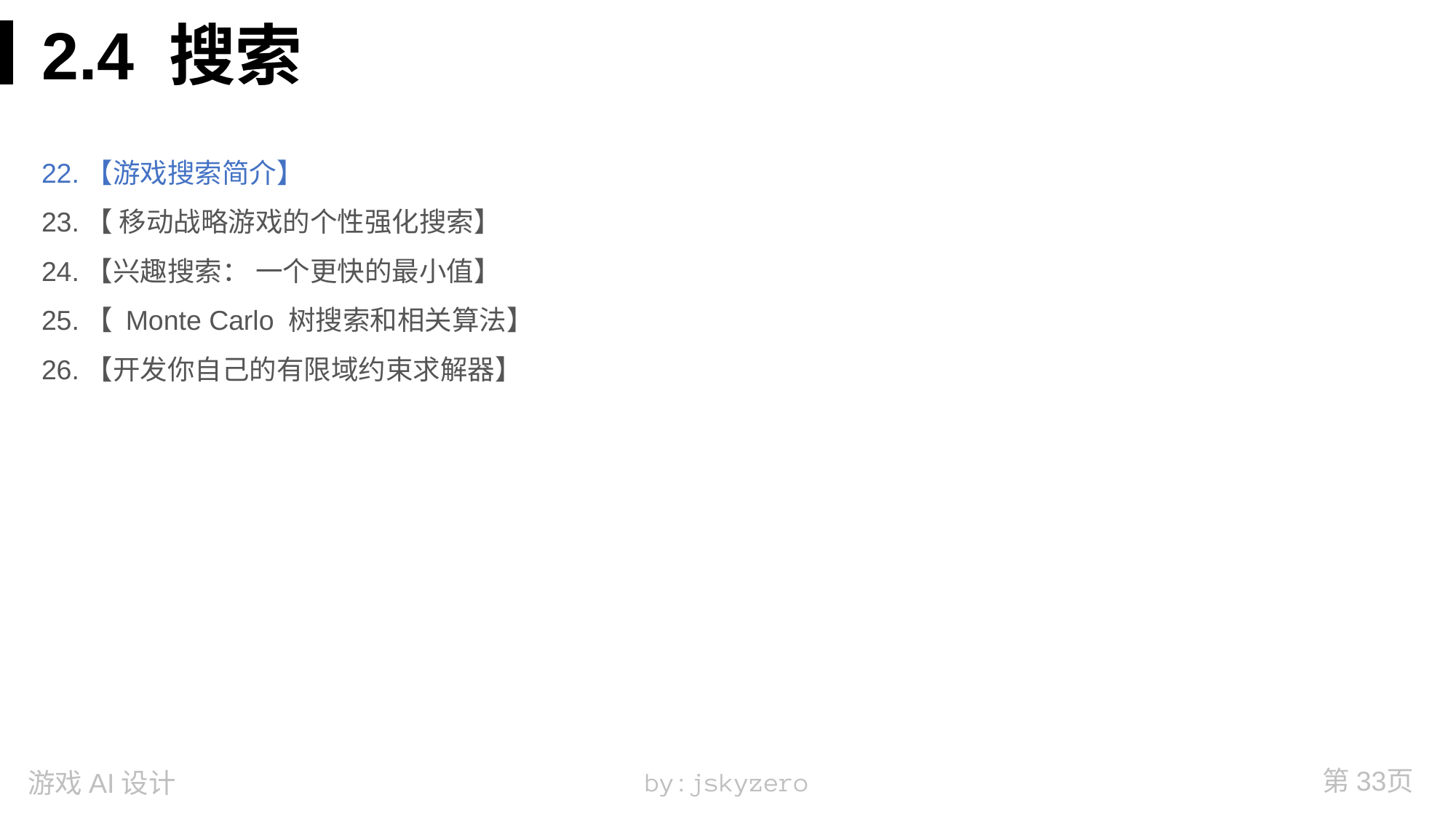

# 2.4 搜索
22.【游戏搜索简介】
23.【 移动战略游戏的个性强化搜索】
24.【兴趣搜索： 一个更快的最小值】
25.【 Monte Carlo 树搜索和相关算法】
26.【开发你自己的有限域约束求解器】